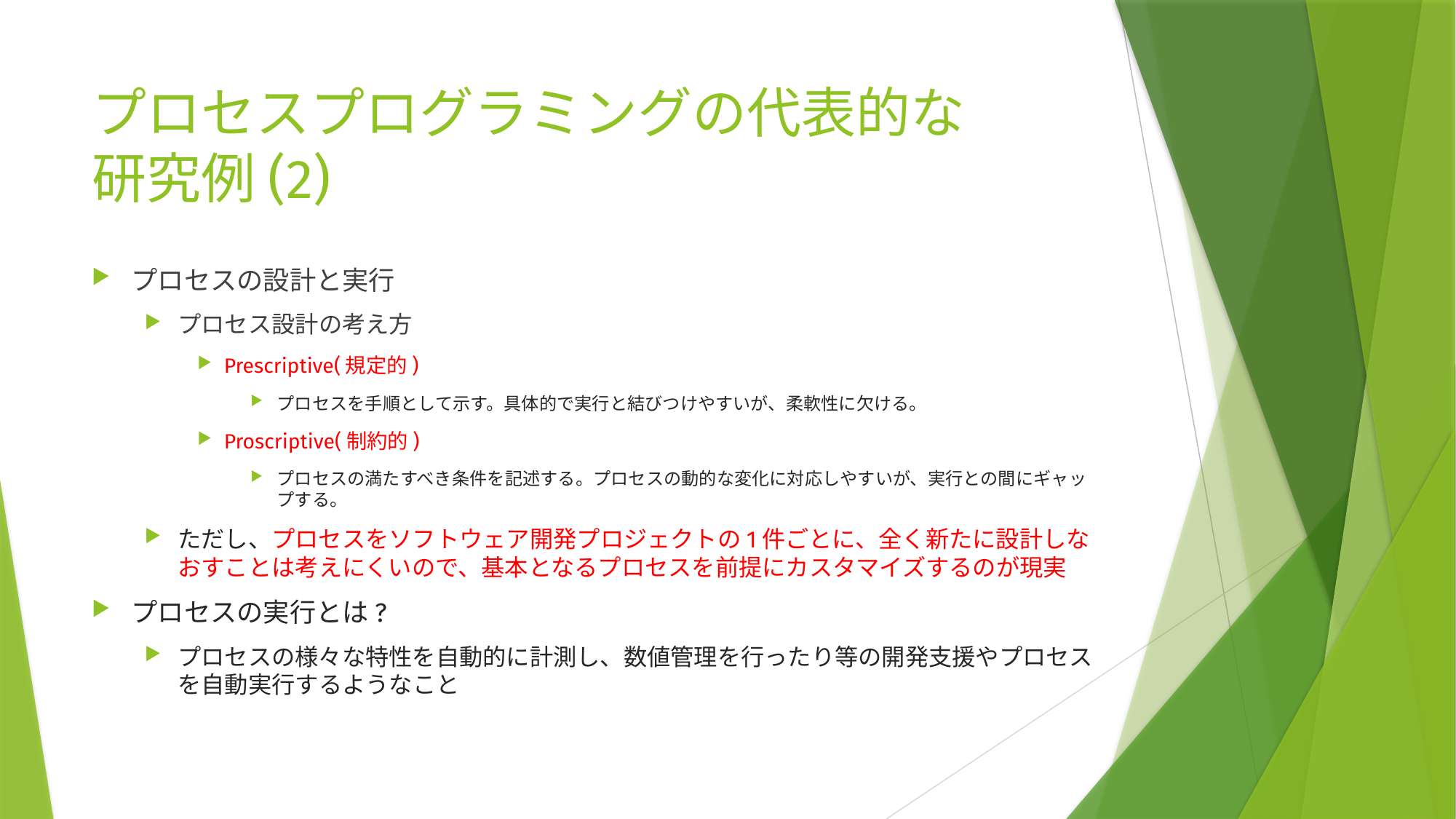

# プロセスプログラミングの代表的な 研究例(2)
プロセスの設計と実行
プロセス設計の考え方
Prescriptive(規定的)
プロセスを手順として示す。具体的で実行と結びつけやすいが、柔軟性に欠ける。
Proscriptive(制約的)
プロセスの満たすべき条件を記述する。プロセスの動的な変化に対応しやすいが、実行との間にギャップする。
ただし、プロセスをソフトウェア開発プロジェクトの1件ごとに、全く新たに設計しなおすことは考えにくいので、基本となるプロセスを前提にカスタマイズするのが現実
プロセスの実行とは?
プロセスの様々な特性を自動的に計測し、数値管理を行ったり等の開発支援やプロセスを自動実行するようなこと